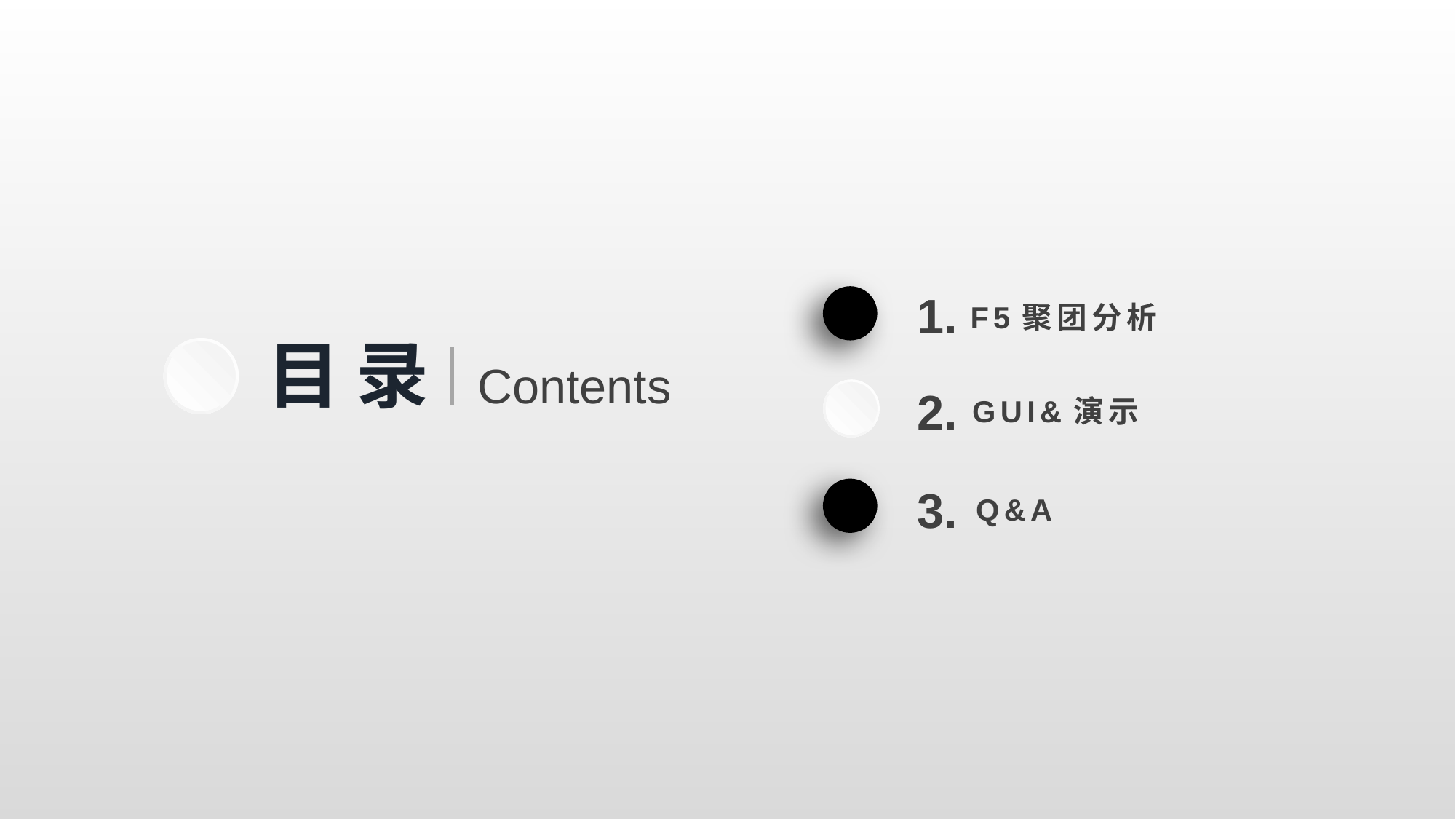

1.
F5聚团分析

目 录

Contents
2.
GUI&演示

3.
Q&A